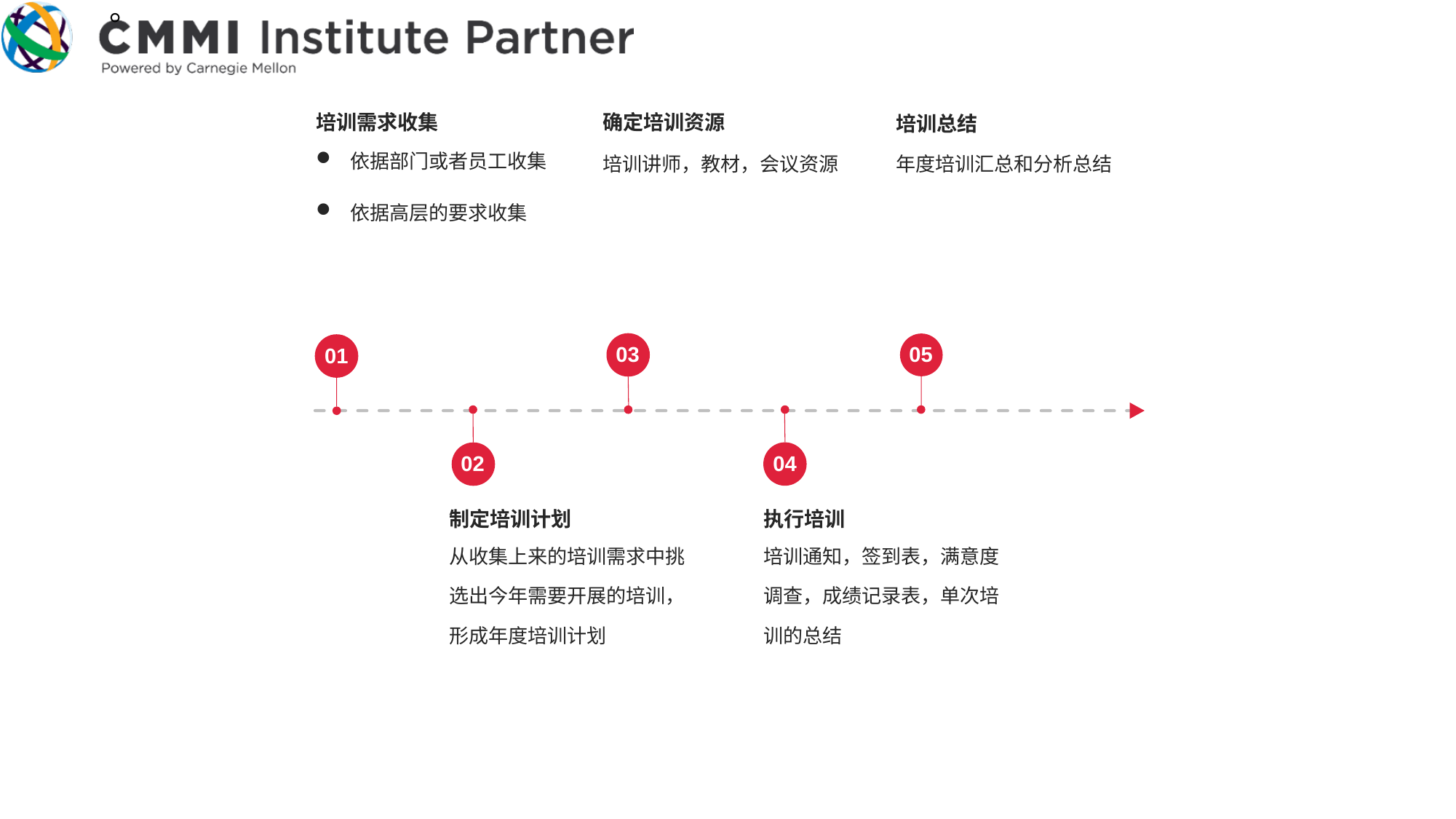

。
培训需求收集
确定培训资源
培训总结
依据部门或者员工收集
依据高层的要求收集
培训讲师，教材，会议资源
年度培训汇总和分析总结

05
03
01

04
02
制定培训计划
执行培训
从收集上来的培训需求中挑选出今年需要开展的培训，形成年度培训计划
培训通知，签到表，满意度调查，成绩记录表，单次培训的总结